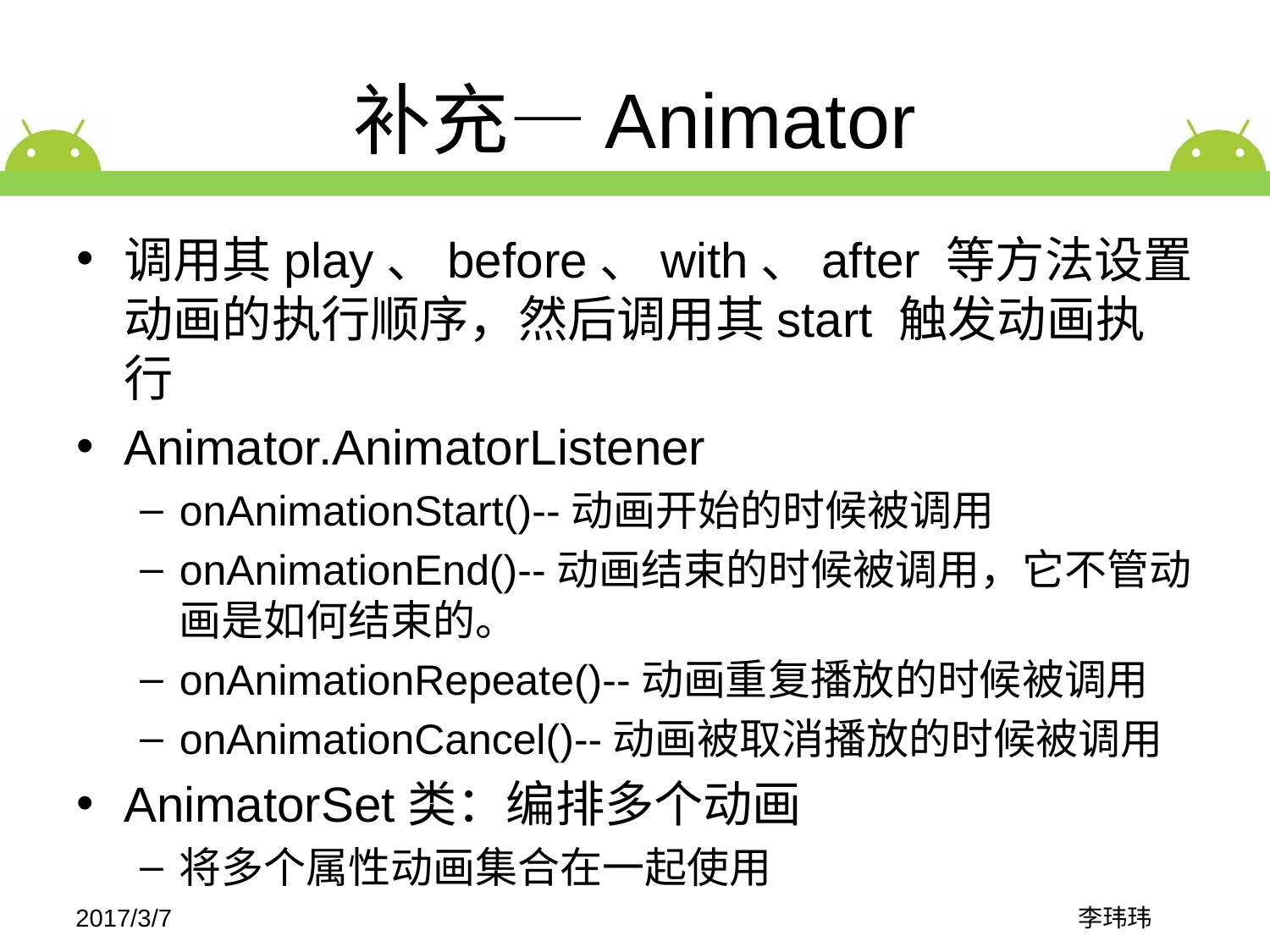

# 补充—Animator
调用其play、before、with、after 等方法设置动画的执行顺序，然后调用其start 触发动画执行
Animator.AnimatorListener
onAnimationStart()--动画开始的时候被调用
onAnimationEnd()--动画结束的时候被调用，它不管动画是如何结束的。
onAnimationRepeate()--动画重复播放的时候被调用
onAnimationCancel()--动画被取消播放的时候被调用
AnimatorSet类：编排多个动画
将多个属性动画集合在一起使用